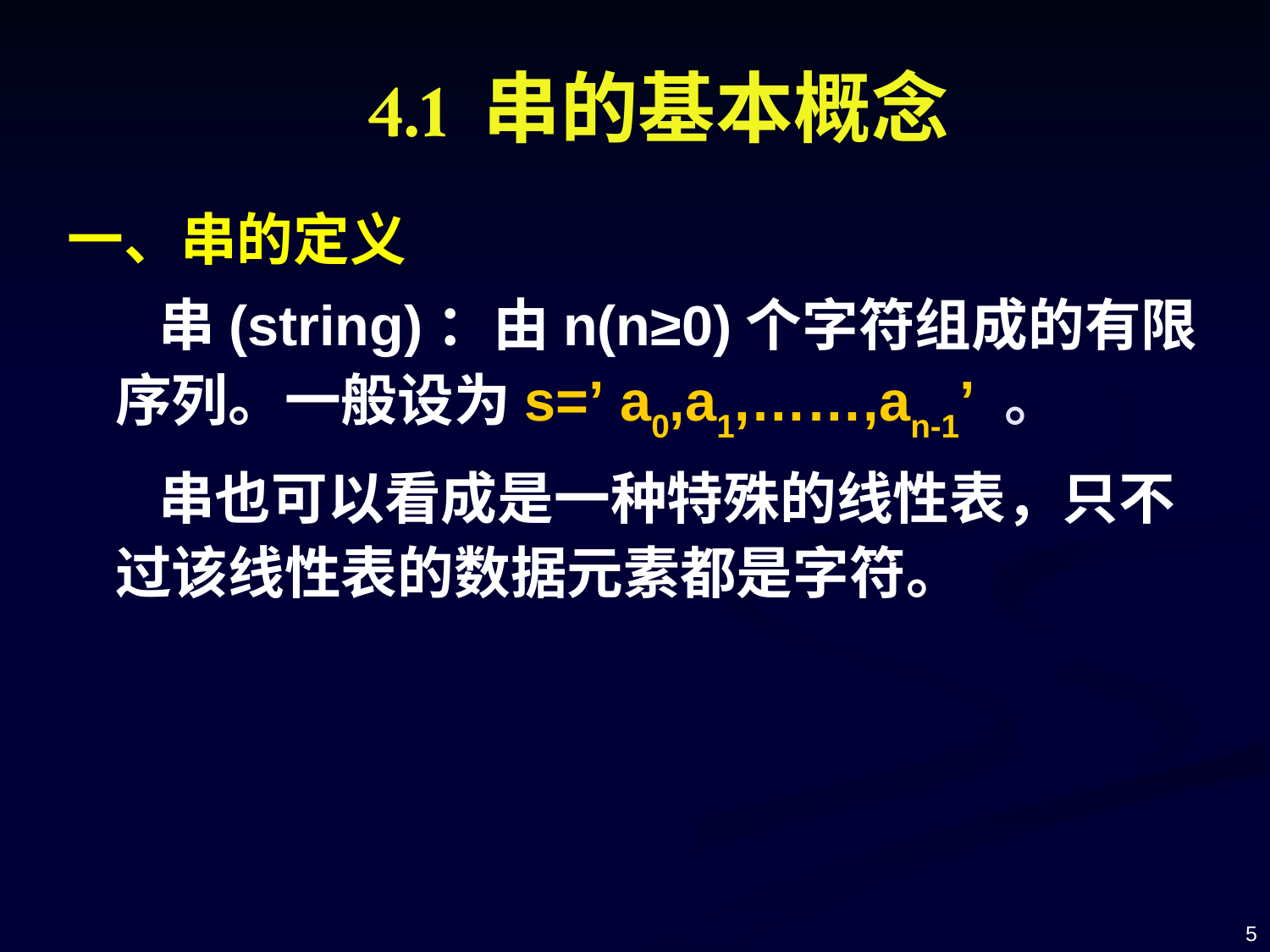

# 4.1 串的基本概念
一、串的定义
      串(string)：由n(n≥0)个字符组成的有限序列。一般设为s=’ a0,a1,……,an-1’ 。
      串也可以看成是一种特殊的线性表，只不过该线性表的数据元素都是字符。
5